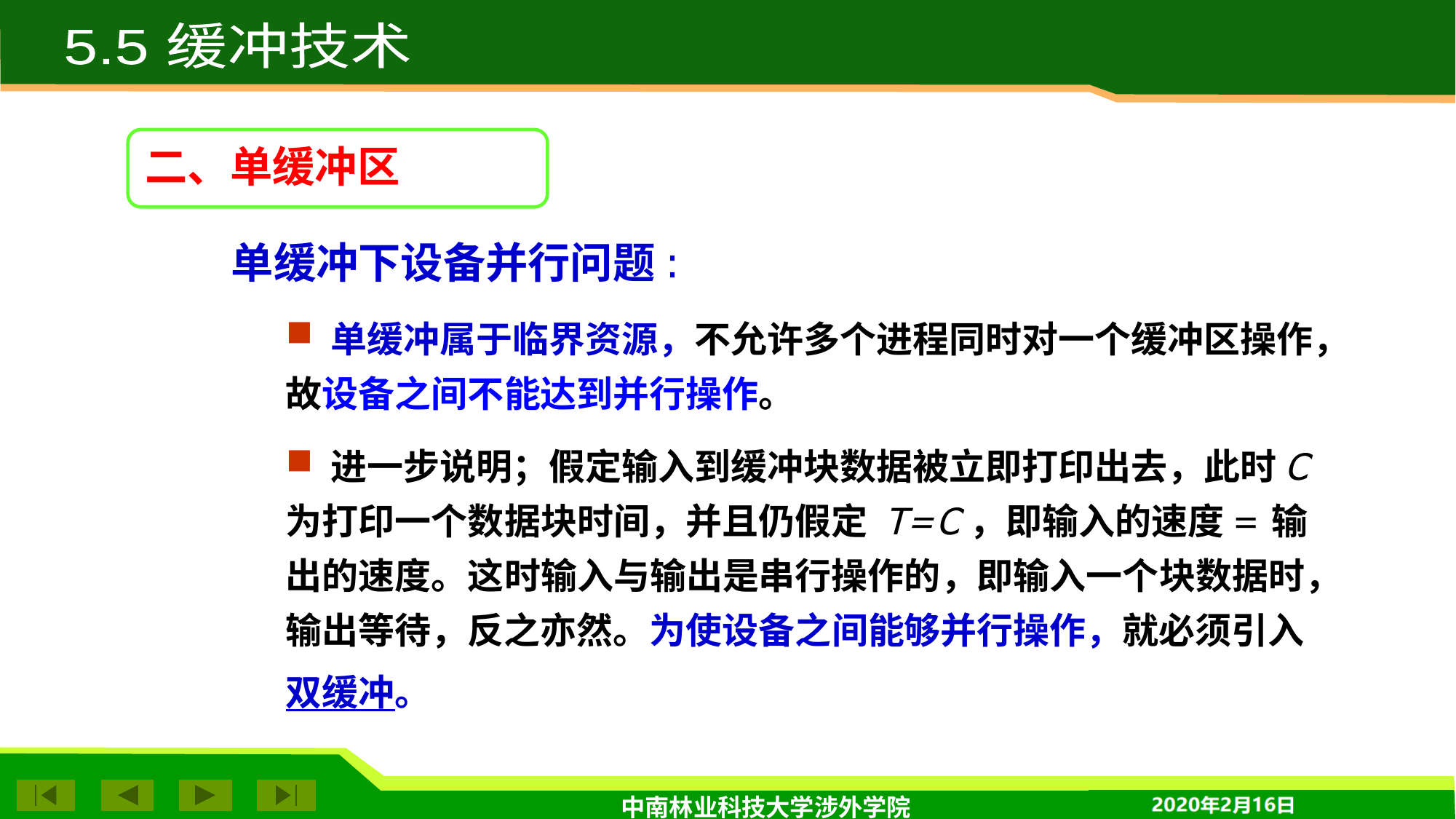

5.5 缓冲技术

二、单缓冲区
单缓冲下设备并行问题:
 单缓冲属于临界资源，不允许多个进程同时对一个缓冲区操作，故设备之间不能达到并行操作。
 进一步说明；假定输入到缓冲块数据被立即打印出去，此时C 为打印一个数据块时间，并且仍假定 T=C，即输入的速度=输出的速度。这时输入与输出是串行操作的，即输入一个块数据时，输出等待，反之亦然。为使设备之间能够并行操作，就必须引入双缓冲。